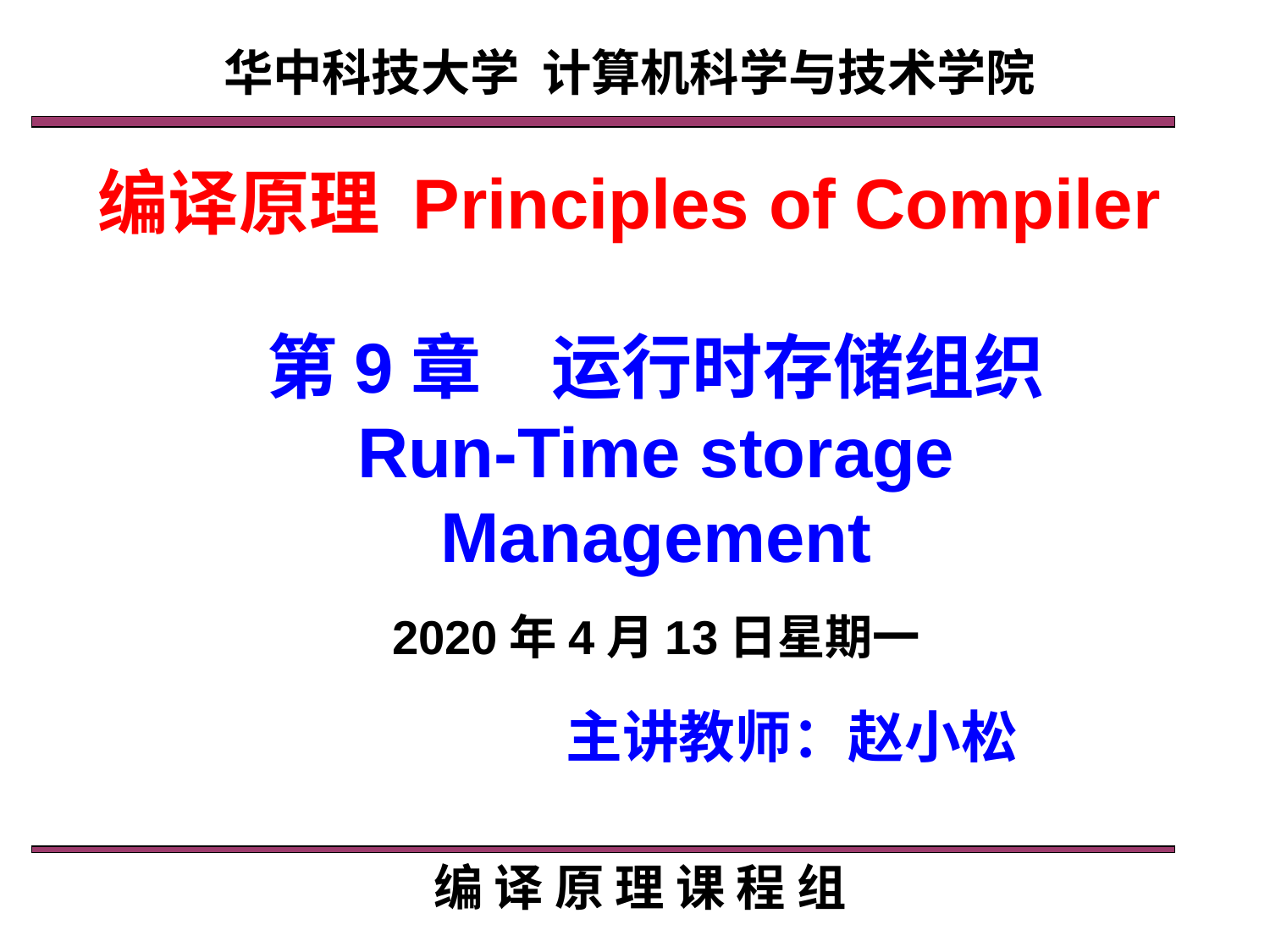

华中科技大学  计算机科学与技术学院
编译原理 Principles of Compiler
# 第9章　运行时存储组织 Run-Time storage Management
2020年4月13日星期一
主讲教师：赵小松
编 译 原 理 课 程 组